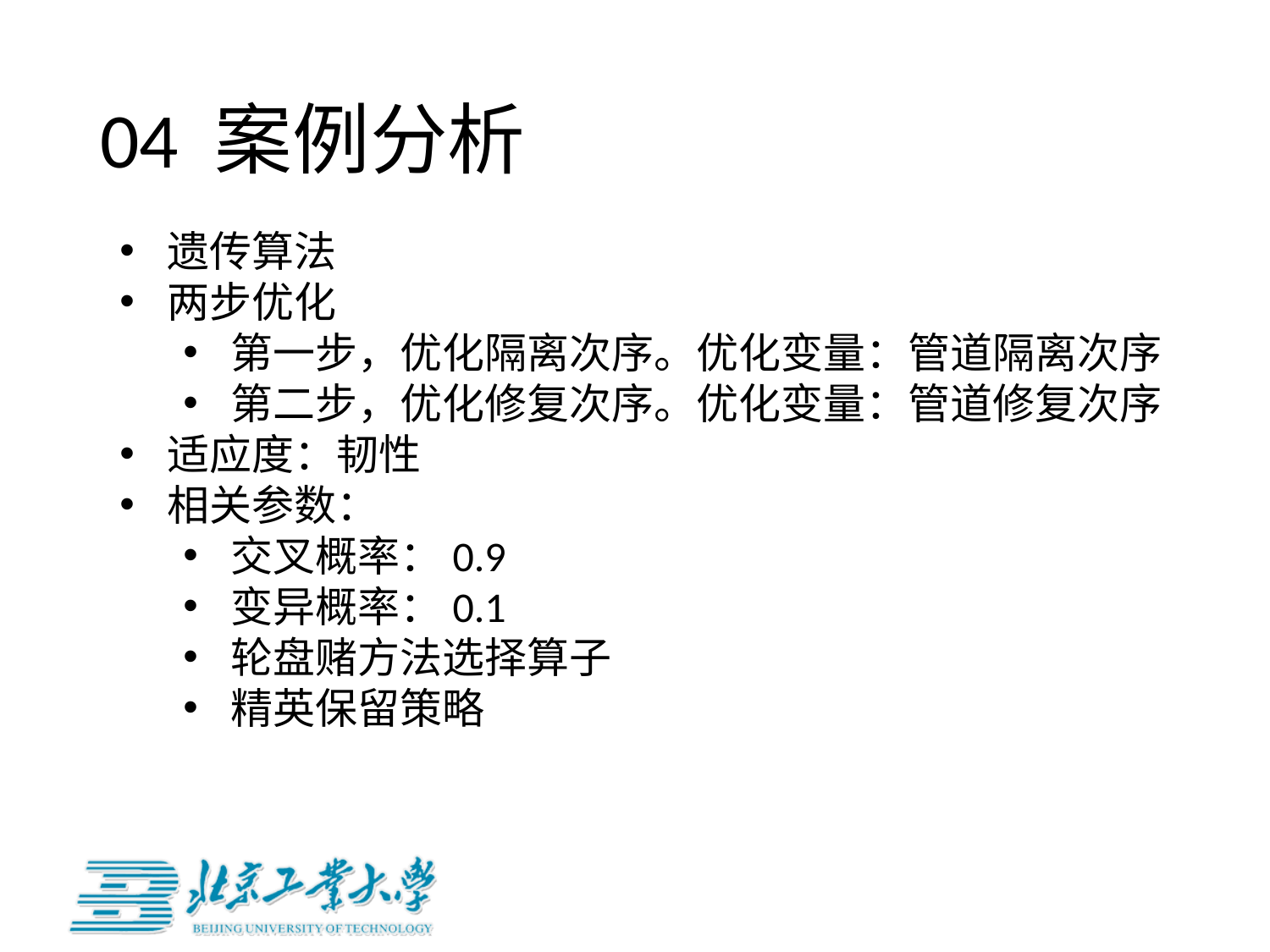

# 04 案例分析
遗传算法
两步优化
第一步，优化隔离次序。优化变量：管道隔离次序
第二步，优化修复次序。优化变量：管道修复次序
适应度：韧性
相关参数：
交叉概率：0.9
变异概率：0.1
轮盘赌方法选择算子
精英保留策略